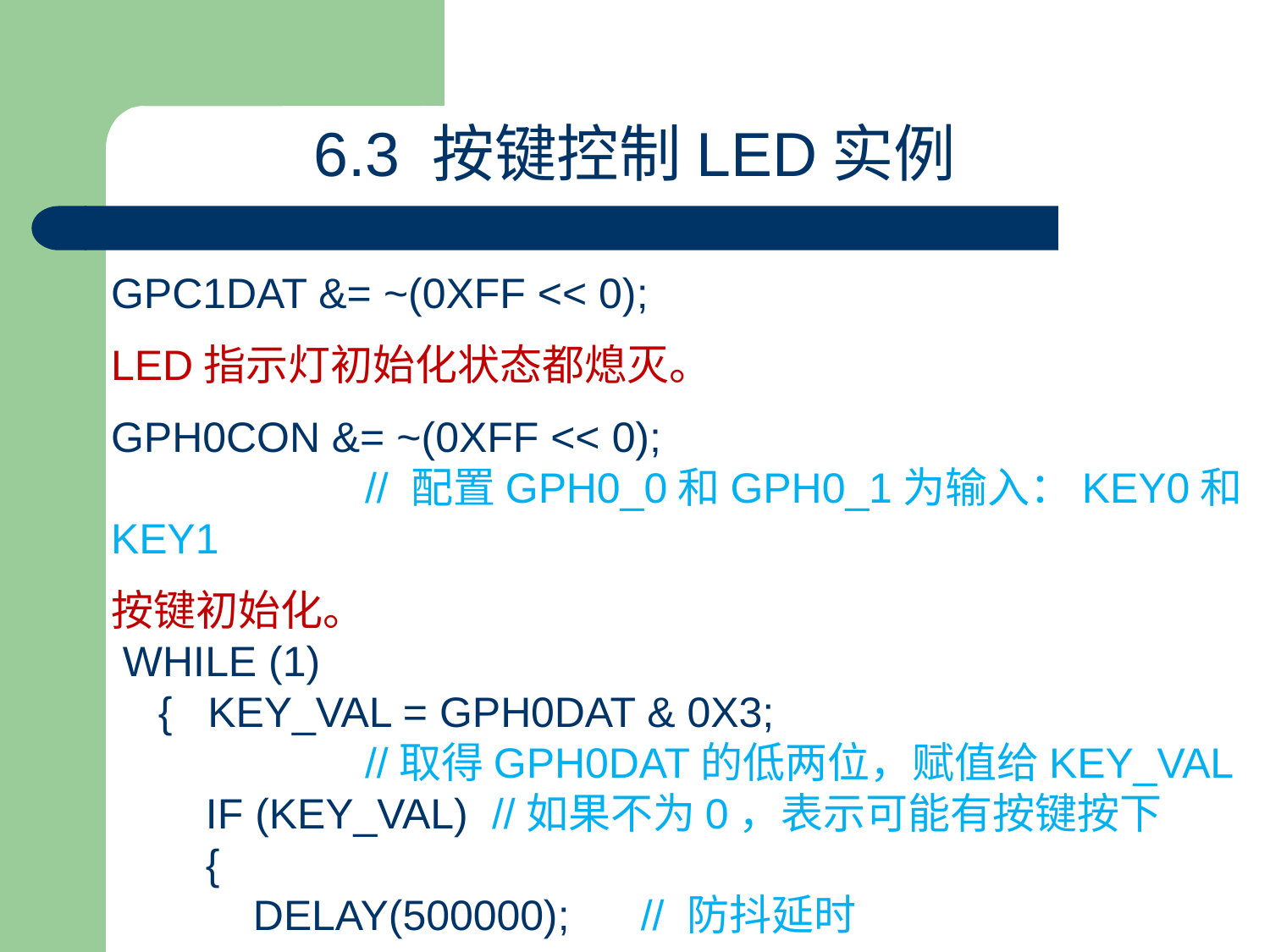

6.3 按键控制LED实例
GPC1DAT &= ~(0xFF << 0);
LED指示灯初始化状态都熄灭。
GPH0CON &= ~(0xFF << 0);
		// 配置GPH0_0和GPH0_1为输入：key0和key1
按键初始化。
 while (1)
    {   key_val = GPH0DAT & 0x3;
		//取得GPH0DAT的低两位，赋值给key_val
        if (key_val)	//如果不为0，表示可能有按键按下
        {
            delay(500000);      // 防抖延时